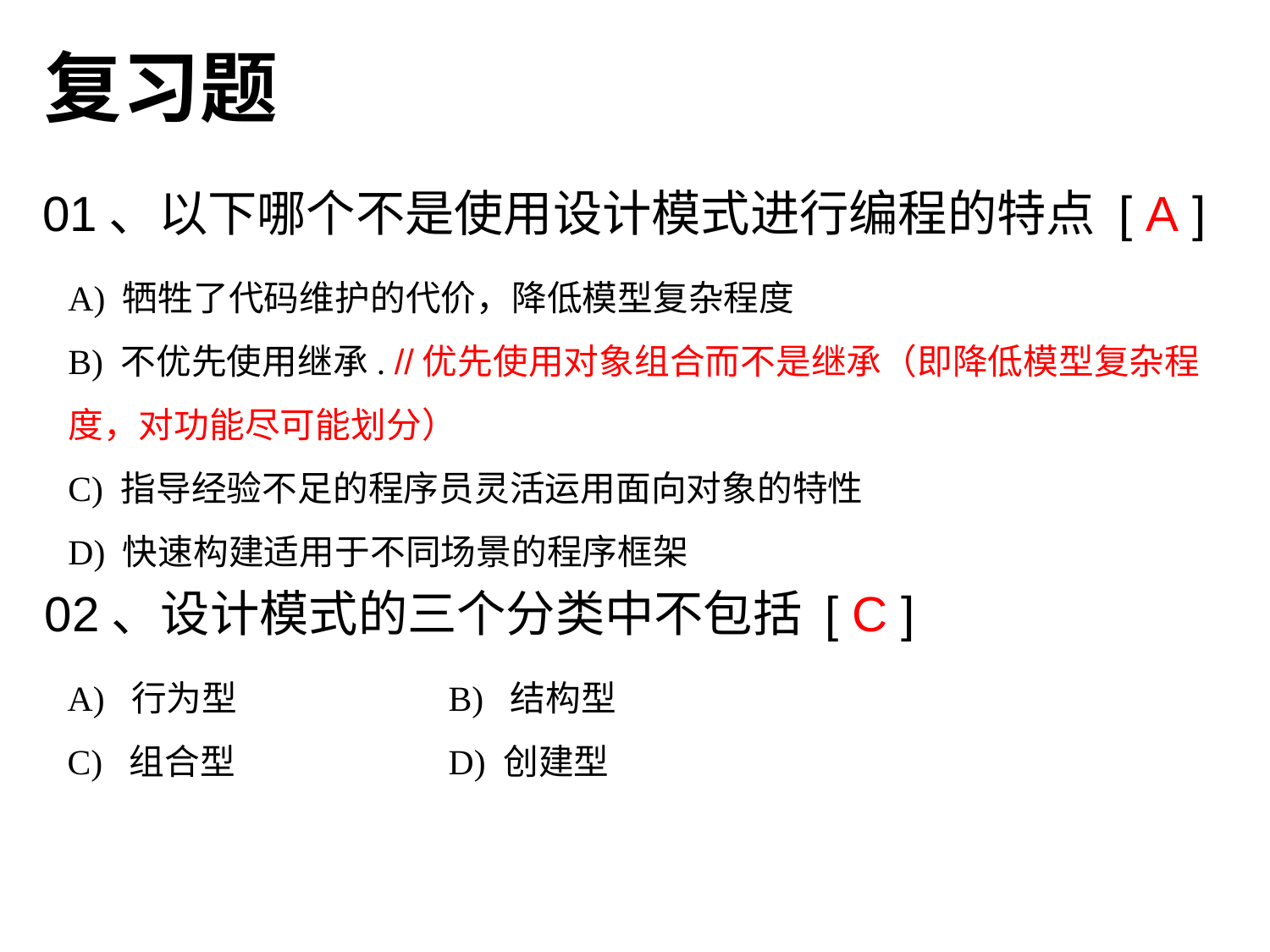

复习题
01、以下哪个不是使用设计模式进行编程的特点 [ A ]
A) 牺牲了代码维护的代价，降低模型复杂程度
B) 不优先使用继承. //优先使用对象组合而不是继承（即降低模型复杂程度，对功能尽可能划分）
C) 指导经验不足的程序员灵活运用面向对象的特性
D) 快速构建适用于不同场景的程序框架
02、设计模式的三个分类中不包括 [ C ]
A)  行为型              	B)  结构型
C)  组合型               	D) 创建型